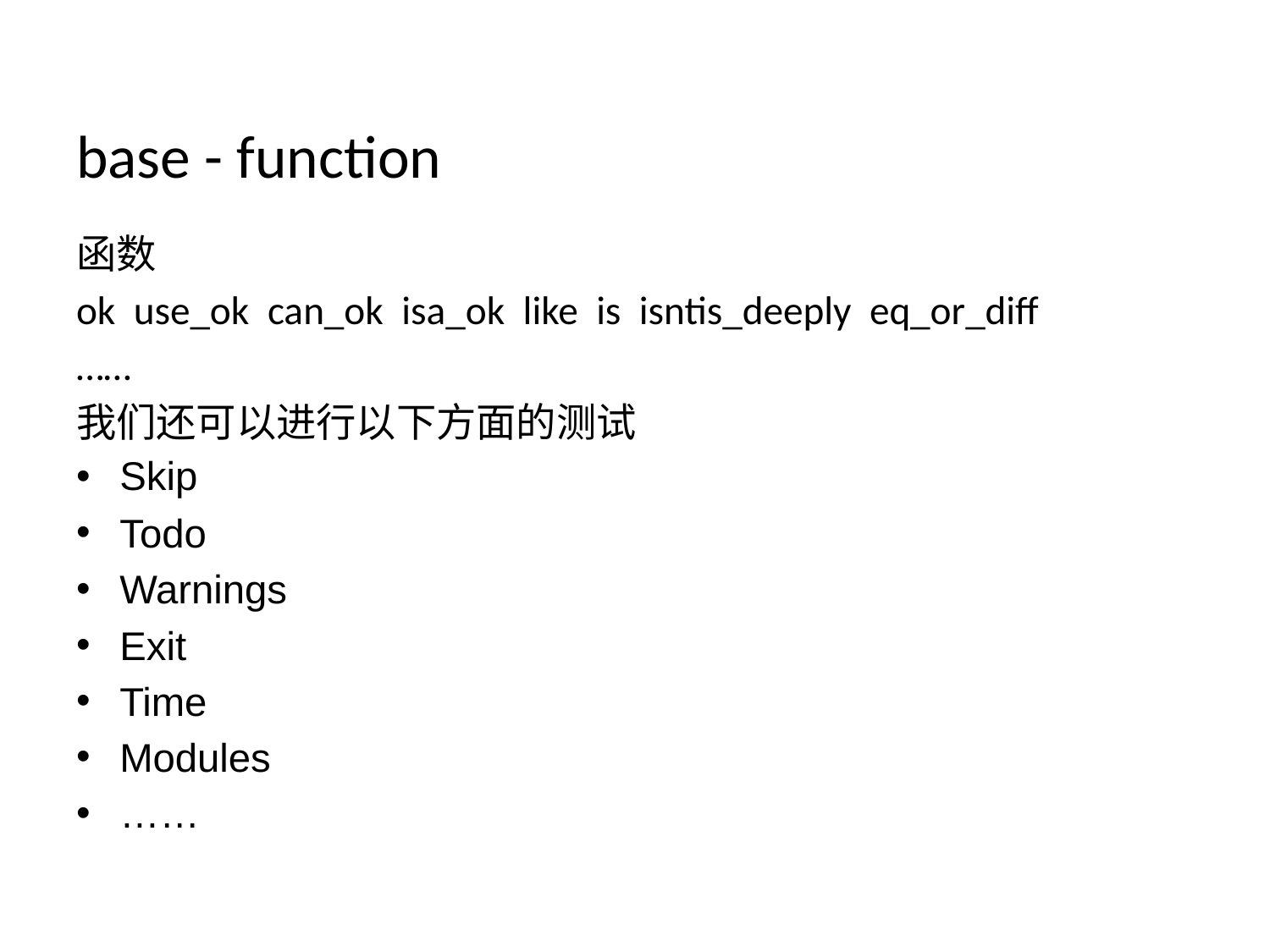

# base - function
函数
ok  use_ok  can_ok  isa_ok  like  is  isntis_deeply  eq_or_diff
……
我们还可以进行以下方面的测试
Skip
Todo
Warnings
Exit
Time
Modules
……